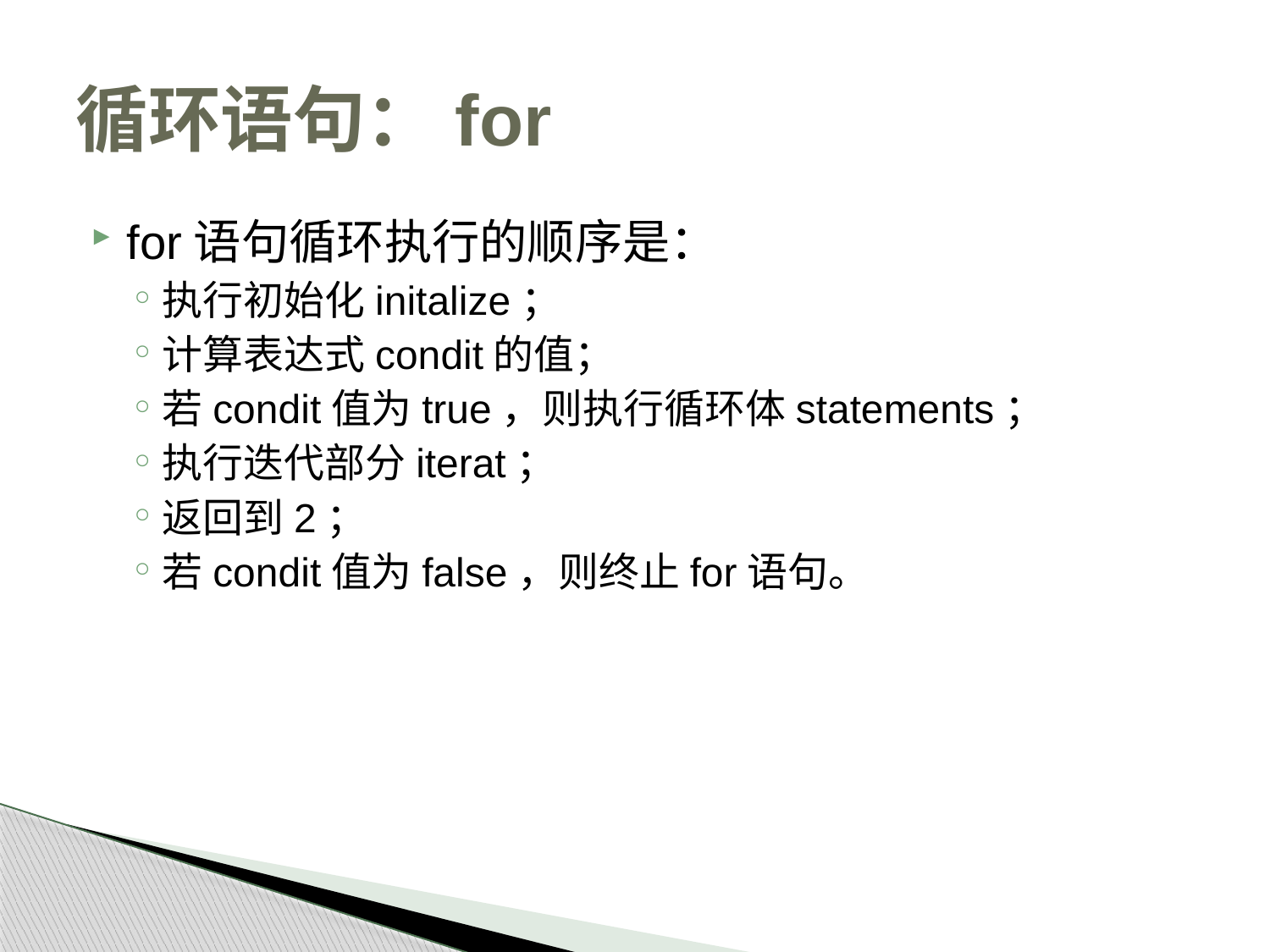

# 循环语句：for
for语句循环执行的顺序是：
执行初始化initalize；
计算表达式condit的值；
若condit值为true，则执行循环体statements；
执行迭代部分iterat；
返回到2；
若condit值为false，则终止for语句。